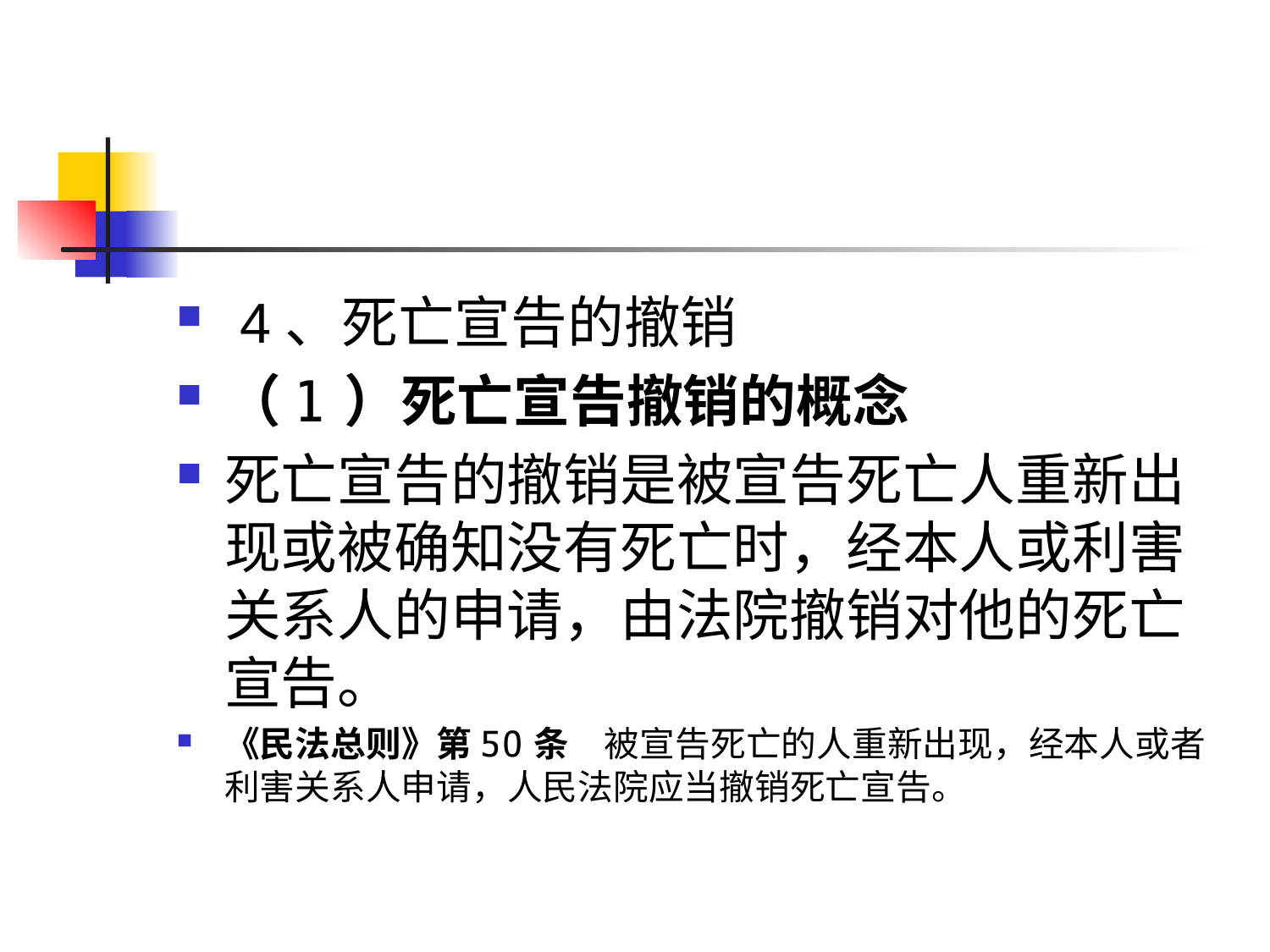

#
 4、死亡宣告的撤销
（1）死亡宣告撤销的概念
死亡宣告的撤销是被宣告死亡人重新出现或被确知没有死亡时，经本人或利害关系人的申请，由法院撤销对他的死亡宣告。
《民法总则》第50条　被宣告死亡的人重新出现，经本人或者利害关系人申请，人民法院应当撤销死亡宣告。